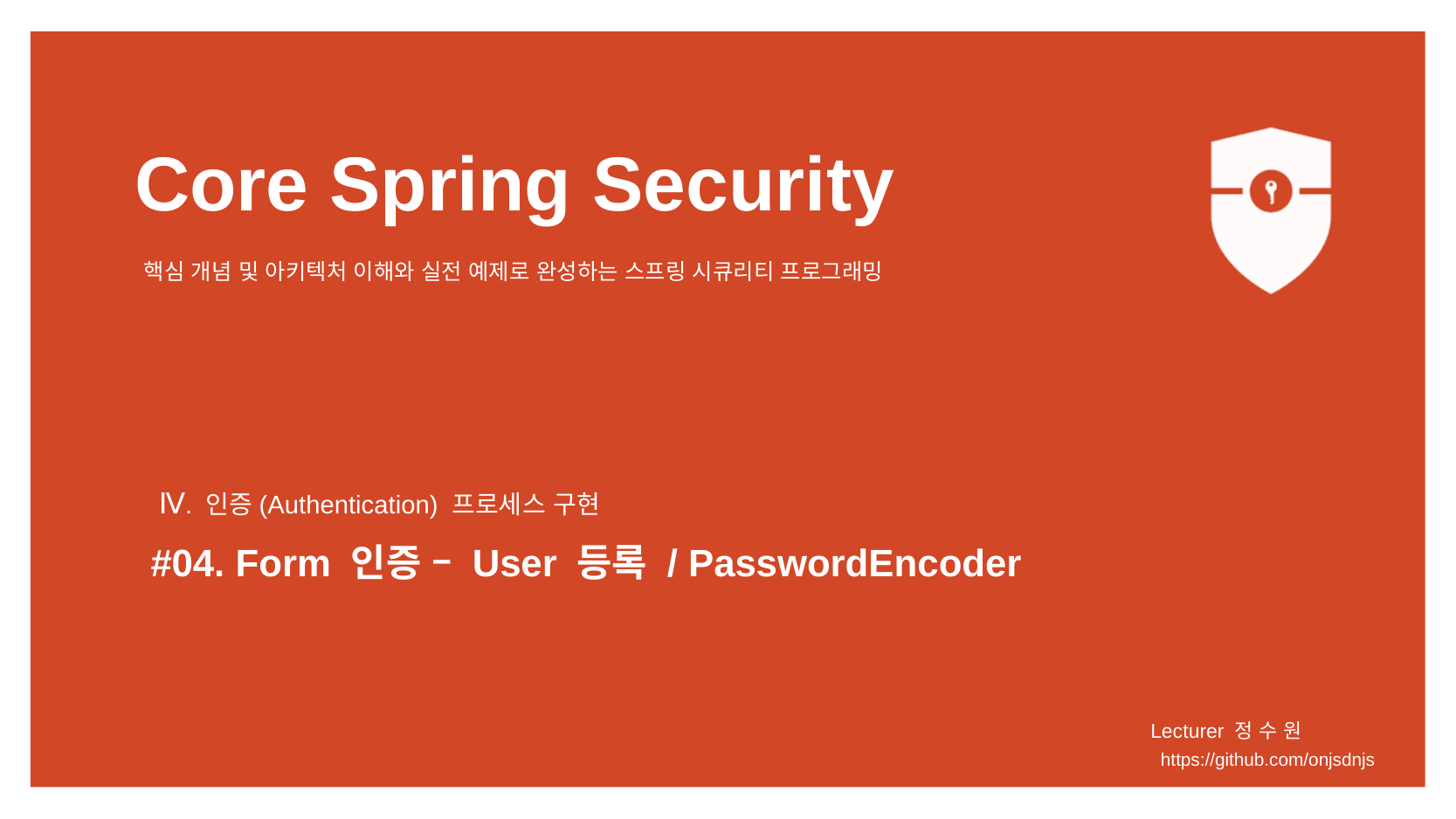

Ⅳ. 인증(Authentication) 프로세스 구현
#04. Form 인증 – User 등록 / PasswordEncoder